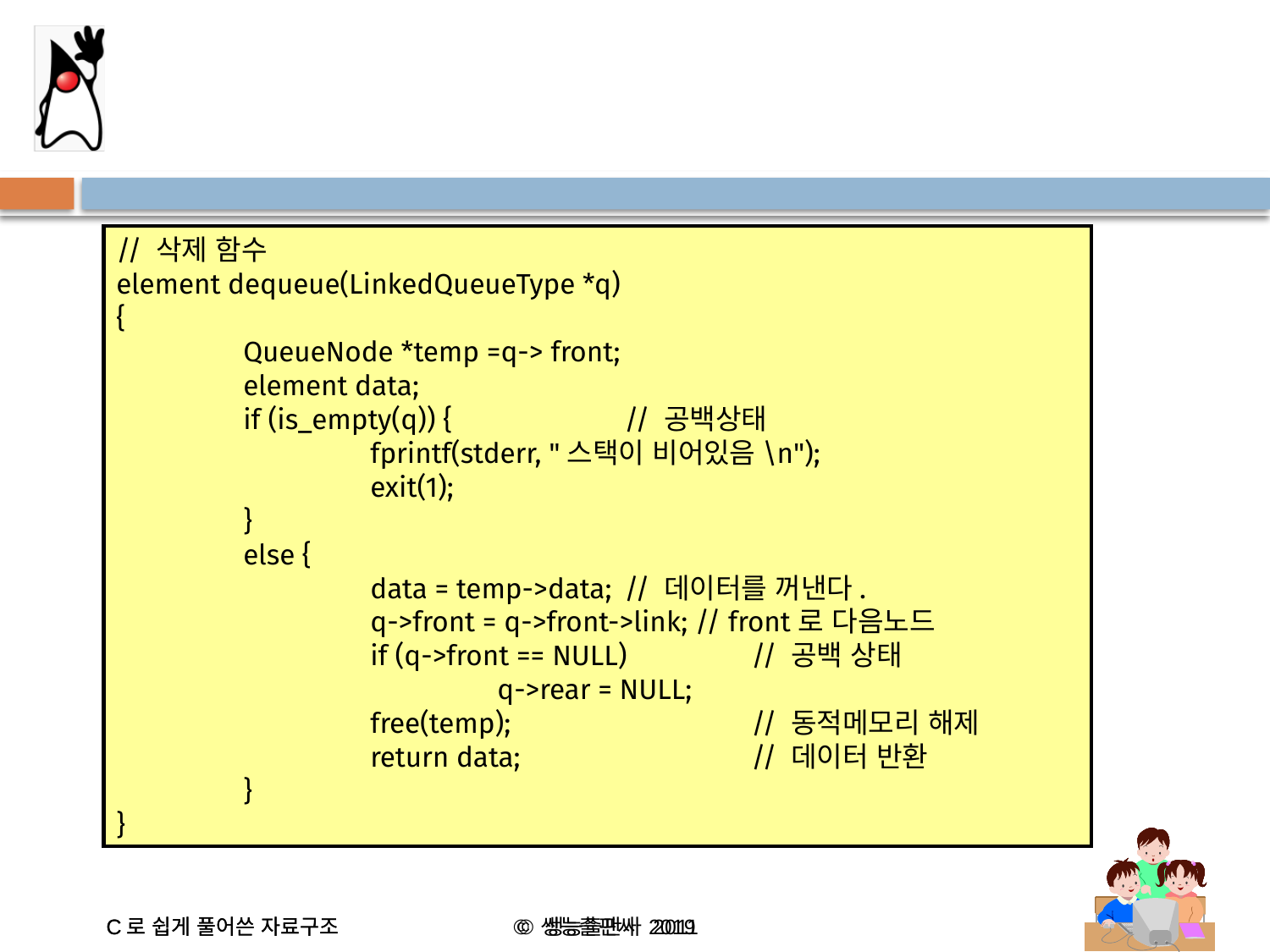

#
// 삭제 함수
element dequeue(LinkedQueueType *q)
{
	QueueNode *temp =q-> front;
	element data;
	if (is_empty(q)) {		// 공백상태
		fprintf(stderr, "스택이 비어있음\n");
		exit(1);
	}
	else {
		data = temp->data; 	// 데이터를 꺼낸다.
		q->front = q->front->link; // front로 다음노드
		if (q->front == NULL) 	// 공백 상태
			q->rear = NULL;
		free(temp); 		// 동적메모리 해제
		return data; 		// 데이터 반환
	}
}